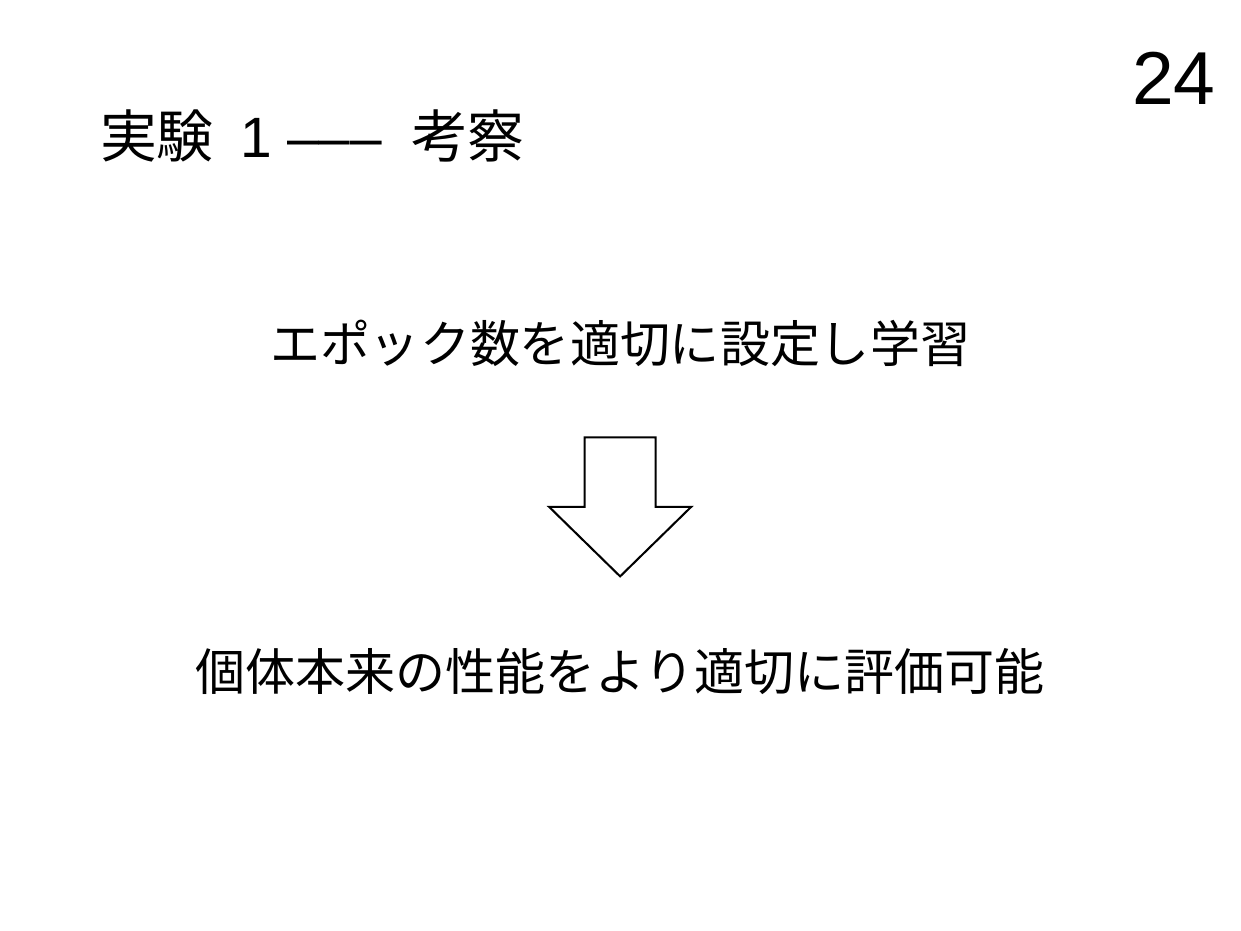

# 実験 1 ––– 考察
24
エポック数を適切に設定し学習

個体本来の性能をより適切に評価可能